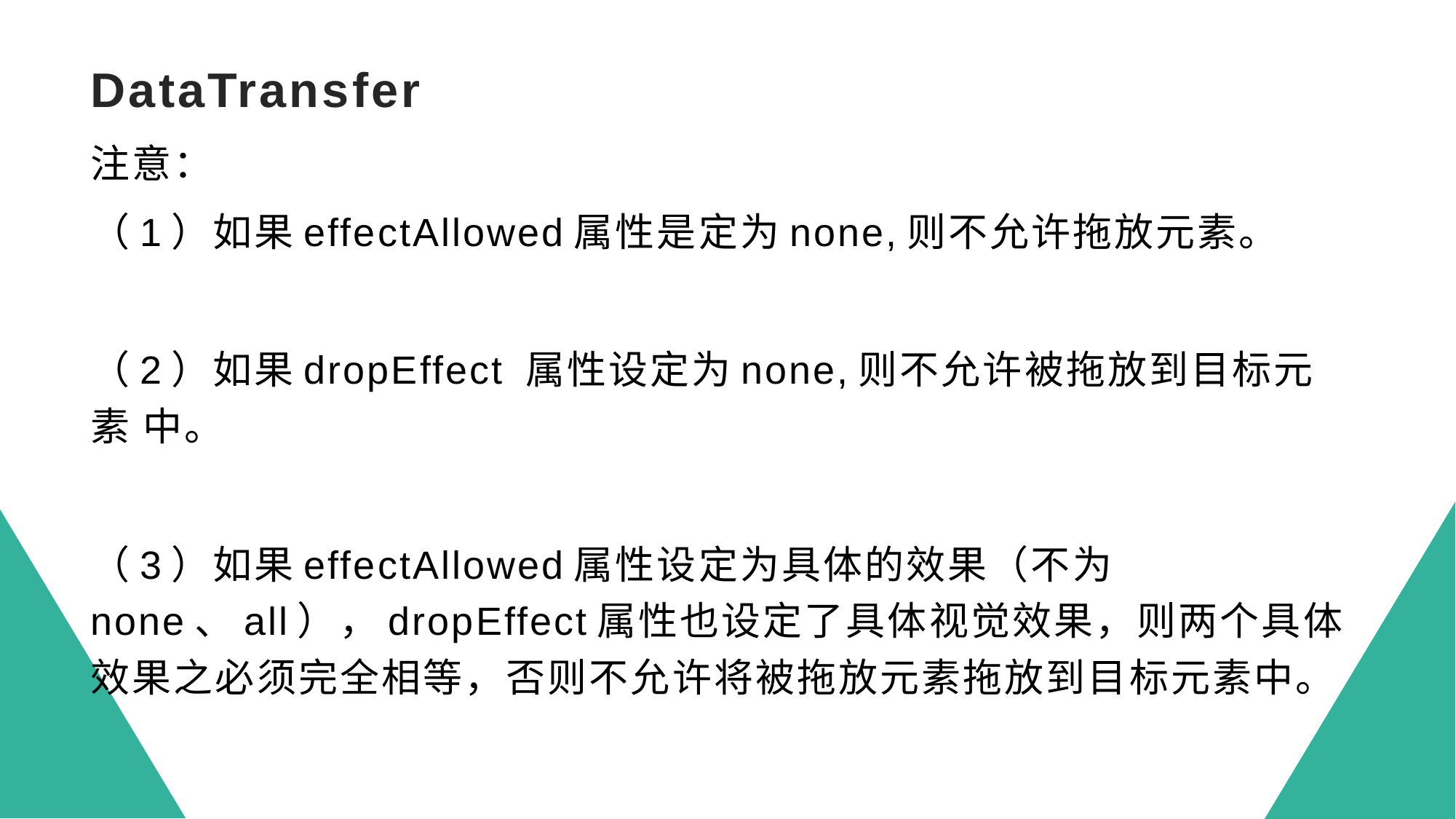

# DataTransfer
注意：
（1）如果effectAllowed属性是定为none,则不允许拖放元素。

（2）如果dropEffect 属性设定为none,则不允许被拖放到目标元素 中。

（3）如果effectAllowed属性设定为具体的效果（不为none、all），dropEffect属性也设定了具体视觉效果，则两个具体效果之必须完全相等，否则不允许将被拖放元素拖放到目标元素中。